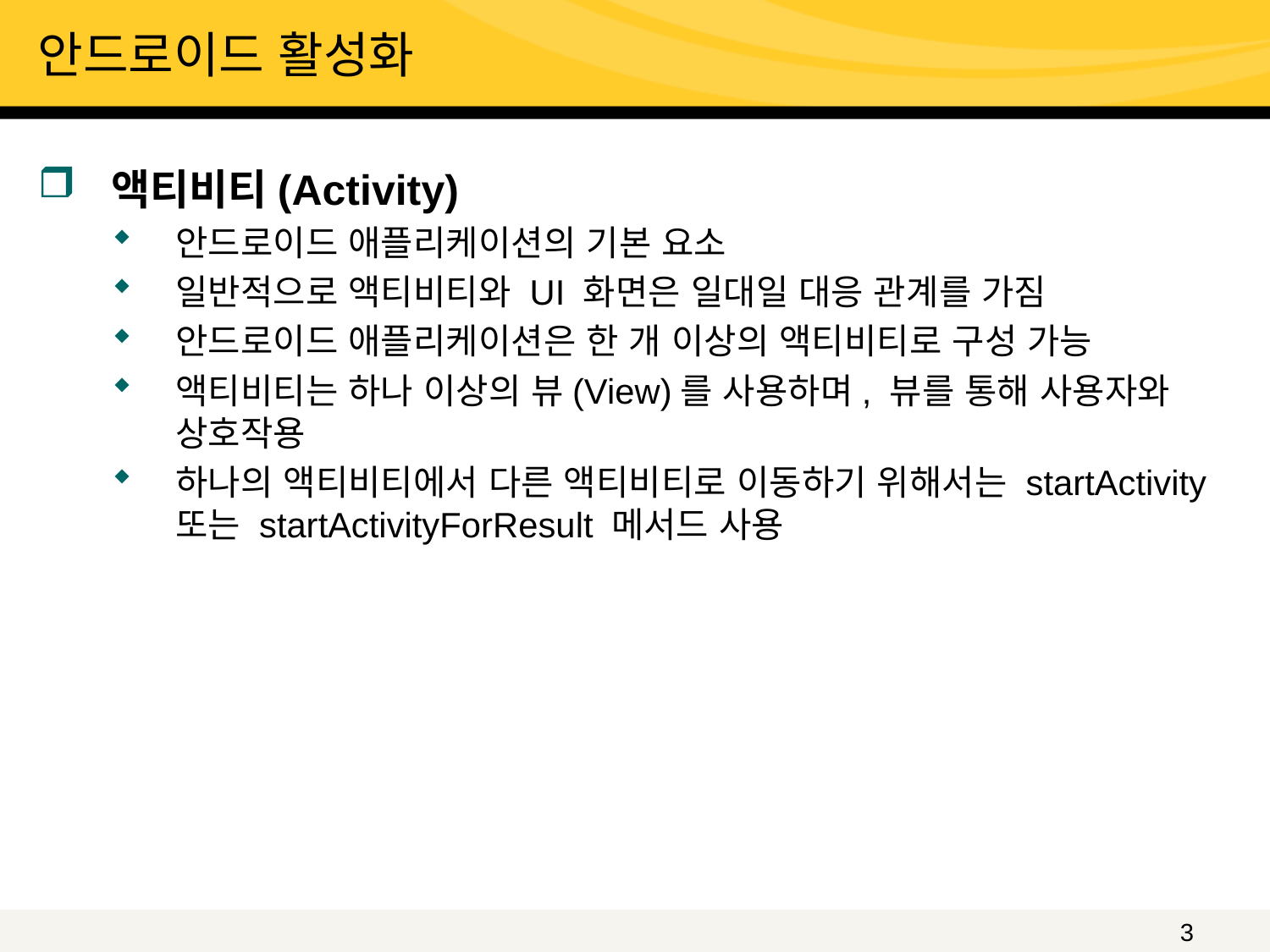

# 안드로이드 활성화
액티비티(Activity)
안드로이드 애플리케이션의 기본 요소
일반적으로 액티비티와 UI 화면은 일대일 대응 관계를 가짐
안드로이드 애플리케이션은 한 개 이상의 액티비티로 구성 가능
액티비티는 하나 이상의 뷰(View)를 사용하며, 뷰를 통해 사용자와 상호작용
하나의 액티비티에서 다른 액티비티로 이동하기 위해서는 startActivity 또는 startActivityForResult 메서드 사용

3